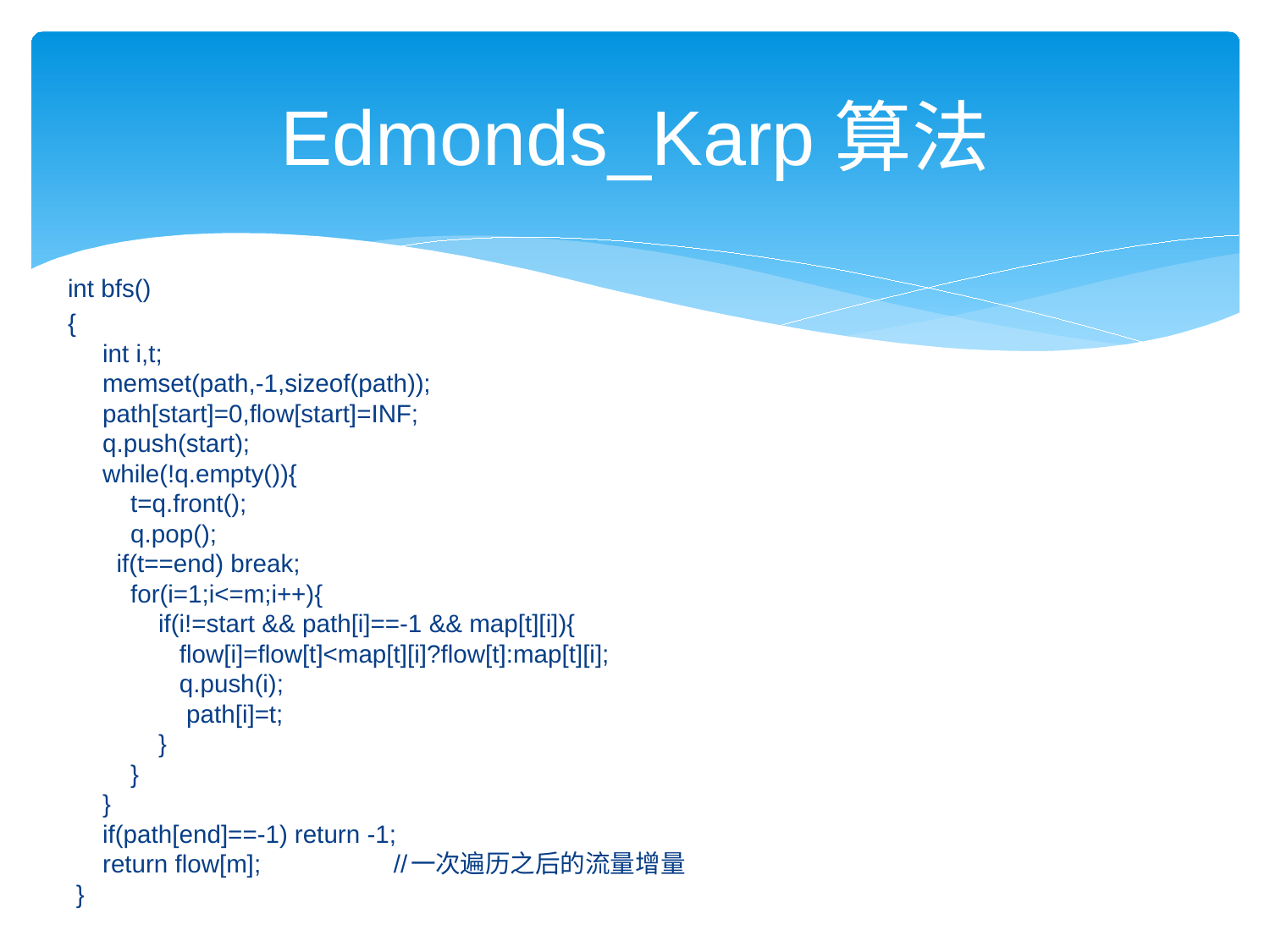

# Edmonds_Karp算法
int bfs()
{
     int i,t;
     memset(path,-1,sizeof(path));
     path[start]=0,flow[start]=INF;
     q.push(start);
     while(!q.empty()){
         t=q.front();
         q.pop();
       if(t==end) break;
         for(i=1;i<=m;i++){
             if(i!=start && path[i]==-1 && map[t][i]){
                flow[i]=flow[t]<map[t][i]?flow[t]:map[t][i];
                q.push(i);
                 path[i]=t;
             }
         }
     }
     if(path[end]==-1) return -1;
     return flow[m];                   //一次遍历之后的流量增量
 }